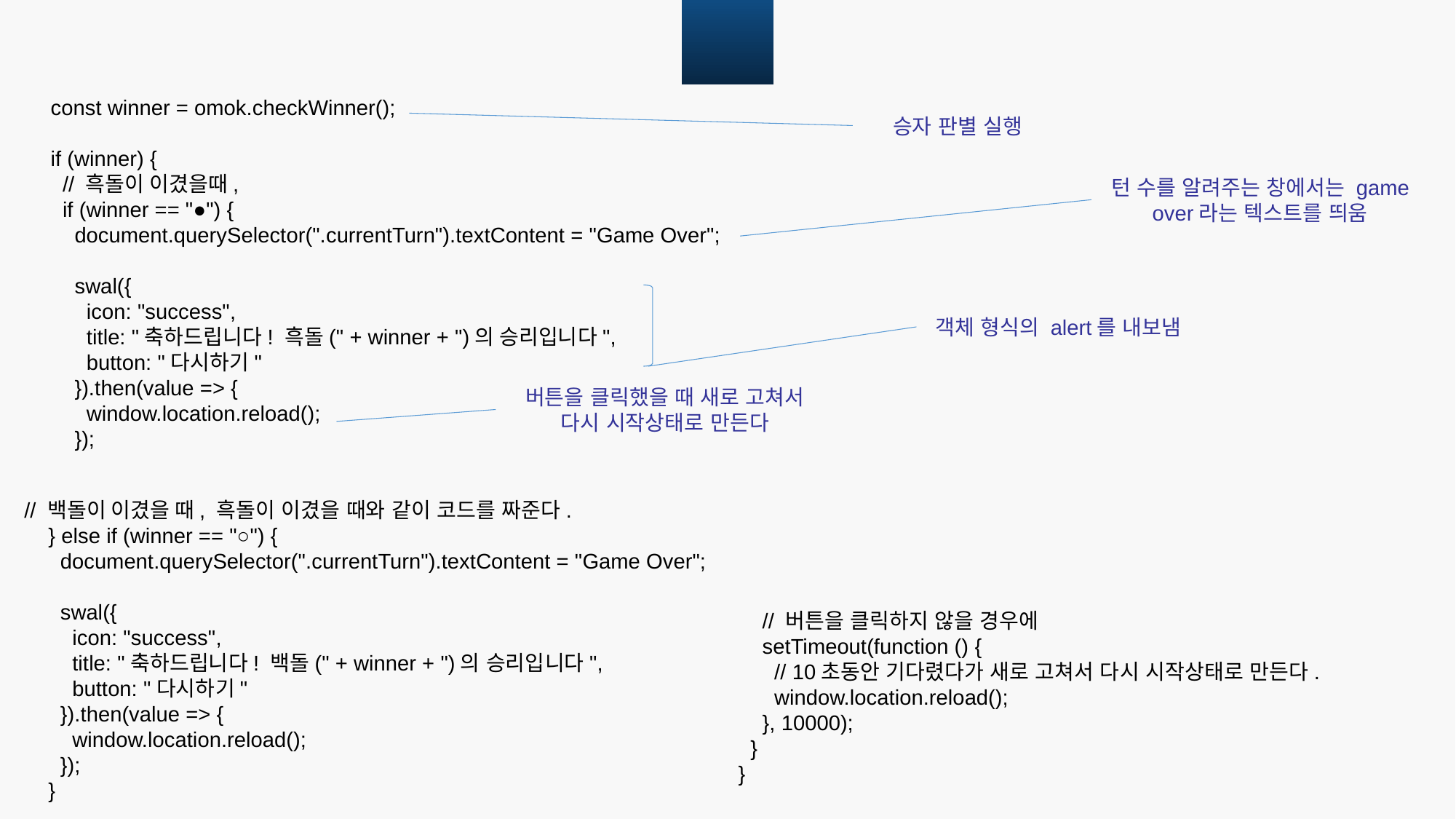

05-9
  const winner = omok.checkWinner();

  if (winner) {
    // 흑돌이 이겼을때,
    if (winner == "●") {
      document.querySelector(".currentTurn").textContent = "Game Over";

      swal({
        icon: "success",
        title: "축하드립니다! 흑돌(" + winner + ")의 승리입니다",
        button: "다시하기"
      }).then(value => {
        window.location.reload();
      });
승자 판별 실행
턴 수를 알려주는 창에서는 game over라는 텍스트를 띄움

객체 형식의 alert를 내보냄
버튼을 클릭했을 때 새로 고쳐서 다시 시작상태로 만든다
// 백돌이 이겼을 때, 흑돌이 이겼을 때와 같이 코드를 짜준다.
    } else if (winner == "○") {
      document.querySelector(".currentTurn").textContent = "Game Over";

      swal({
        icon: "success",
        title: "축하드립니다! 백돌(" + winner + ")의 승리입니다",
        button: "다시하기"
      }).then(value => {
        window.location.reload();
      });
    }

    // 버튼을 클릭하지 않을 경우에
    setTimeout(function () {
      // 10초동안 기다렸다가 새로 고쳐서 다시 시작상태로 만든다.
      window.location.reload();
    }, 10000);
  }
}